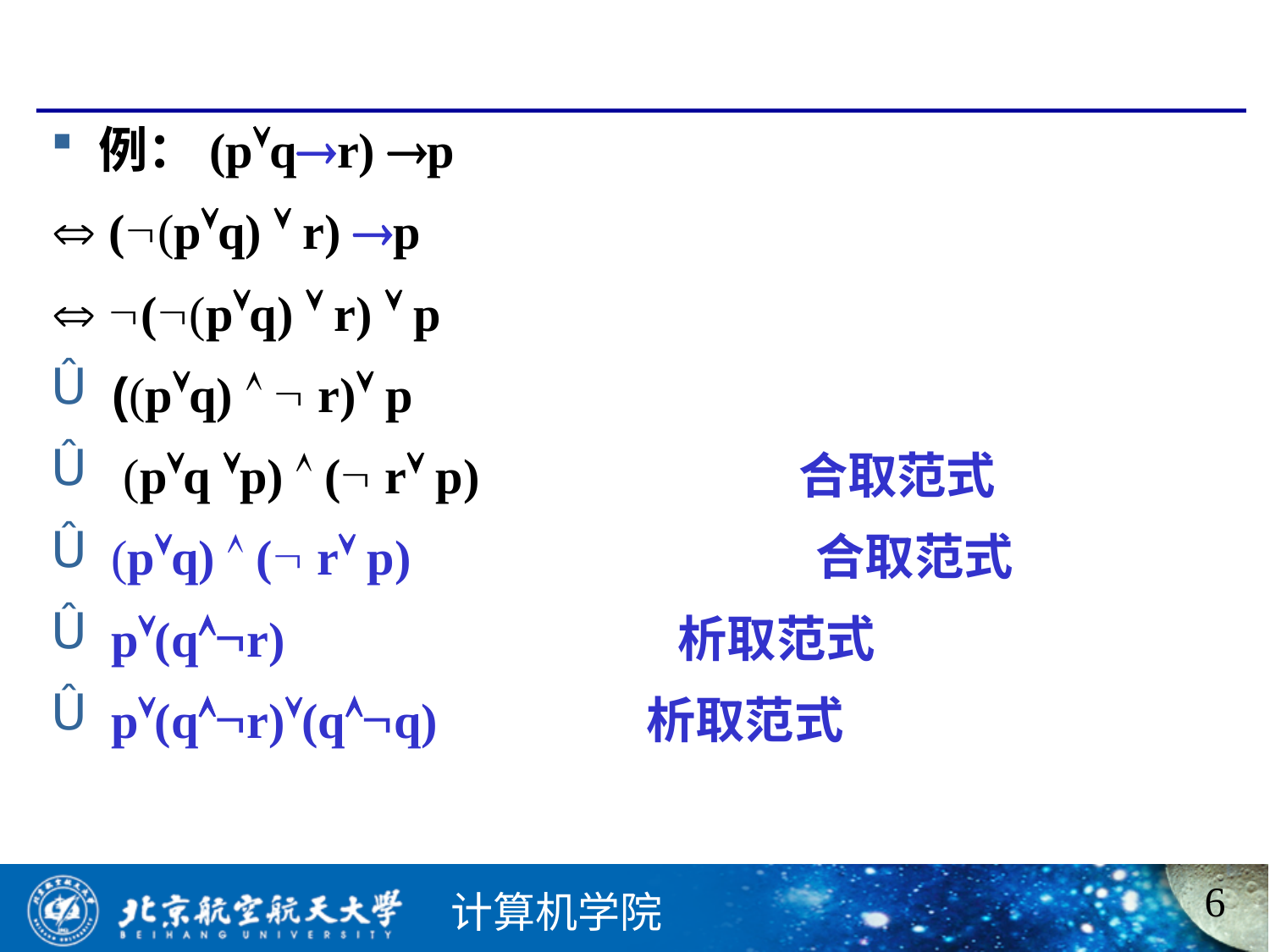

#
例：(p∨q→r) →p
⇔ (¬(p∨q) ∨ r) →p
⇔ ¬(¬(p∨q) ∨ r) ∨ p
 ((p∨q) ∧ ¬ r)∨ p
  (p∨q ∨p) ∧ (¬ r∨ p)                         合取范式
 (p∨q) ∧ (¬ r∨ p)                                合取范式
 p∨(q∧¬r)                               析取范式
 p∨(q∧¬r)∨(q∧¬q)                析取范式